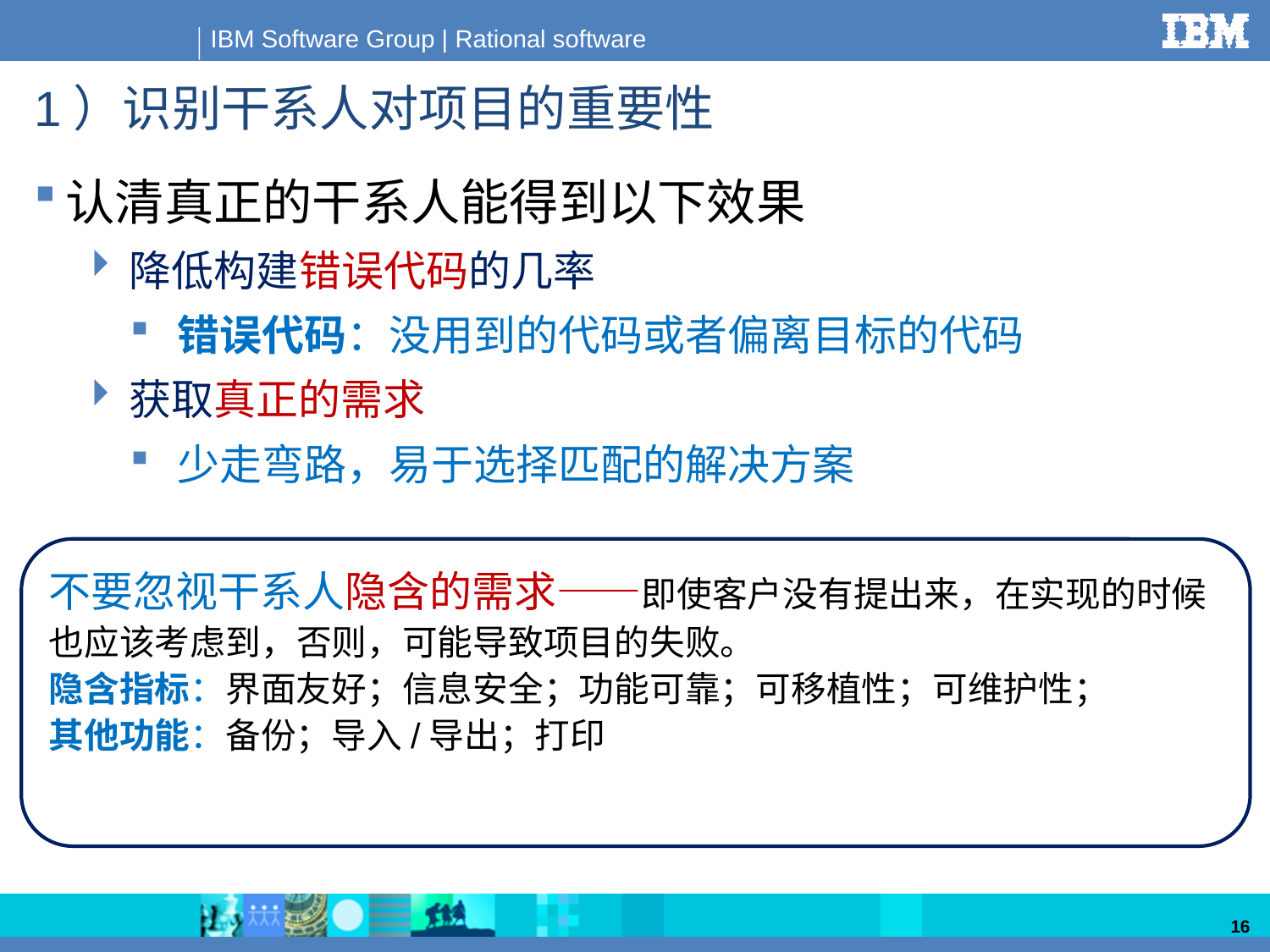

# 1）识别干系人对项目的重要性
认清真正的干系人能得到以下效果
降低构建错误代码的几率
错误代码：没用到的代码或者偏离目标的代码
获取真正的需求
少走弯路，易于选择匹配的解决方案
不要忽视干系人隐含的需求——即使客户没有提出来，在实现的时候也应该考虑到，否则，可能导致项目的失败。
隐含指标：界面友好；信息安全；功能可靠；可移植性；可维护性；
其他功能：备份；导入/导出；打印
16